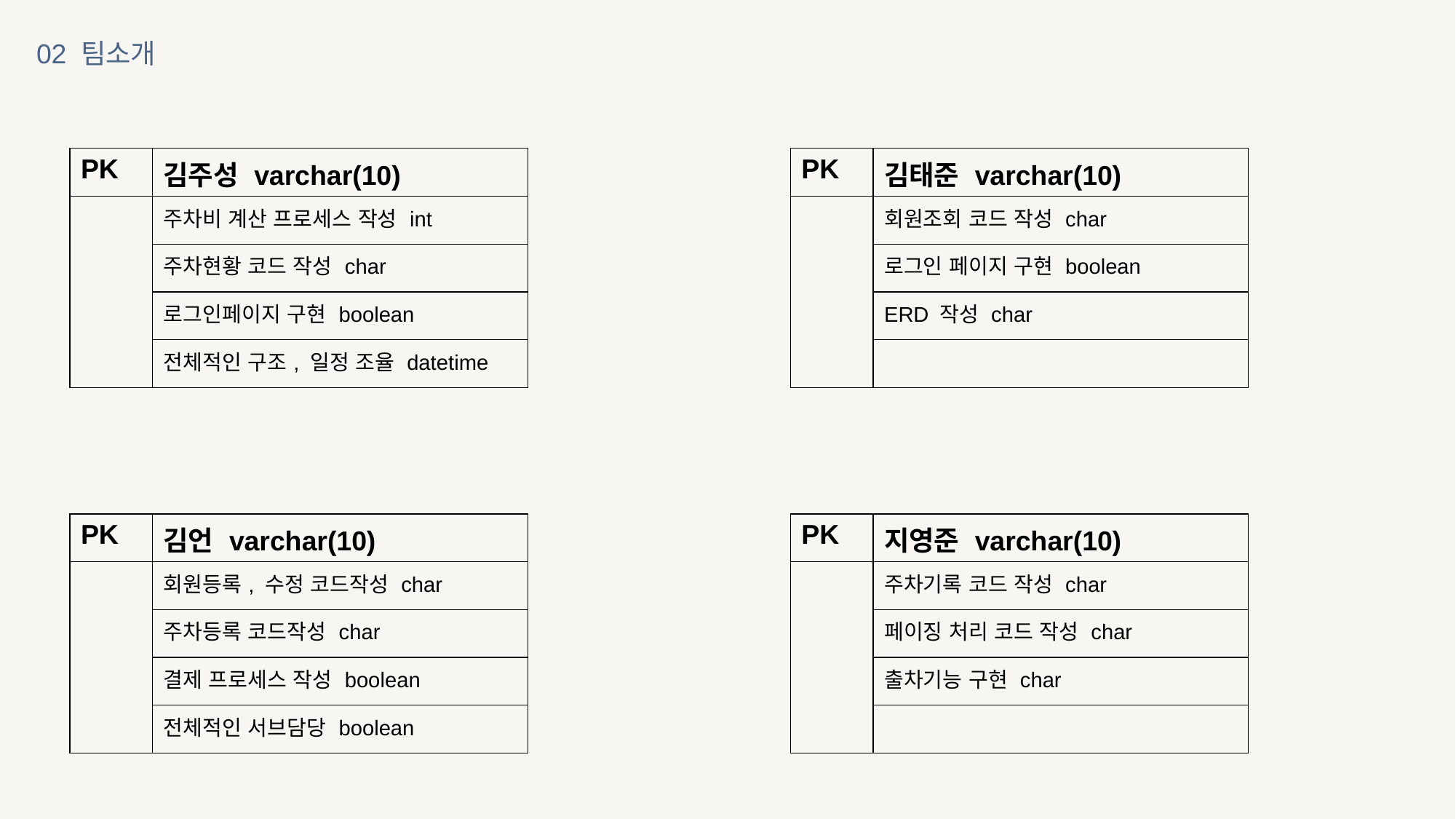

02 팀소개
| PK | 김주성 varchar(10) |
| --- | --- |
|  | 주차비 계산 프로세스 작성 int |
|  | 주차현황 코드 작성 char |
|  | 로그인페이지 구현 boolean |
|  | 전체적인 구조, 일정 조율 datetime |
| PK | 김태준 varchar(10) |
| --- | --- |
|  | 회원조회 코드 작성 char |
|  | 로그인 페이지 구현 boolean |
|  | ERD 작성 char |
|  |  |
| PK | 김언 varchar(10) |
| --- | --- |
|  | 회원등록, 수정 코드작성 char |
|  | 주차등록 코드작성 char |
|  | 결제 프로세스 작성 boolean |
|  | 전체적인 서브담당 boolean |
| PK | 지영준 varchar(10) |
| --- | --- |
|  | 주차기록 코드 작성 char |
|  | 페이징 처리 코드 작성 char |
|  | 출차기능 구현 char |
|  |  |